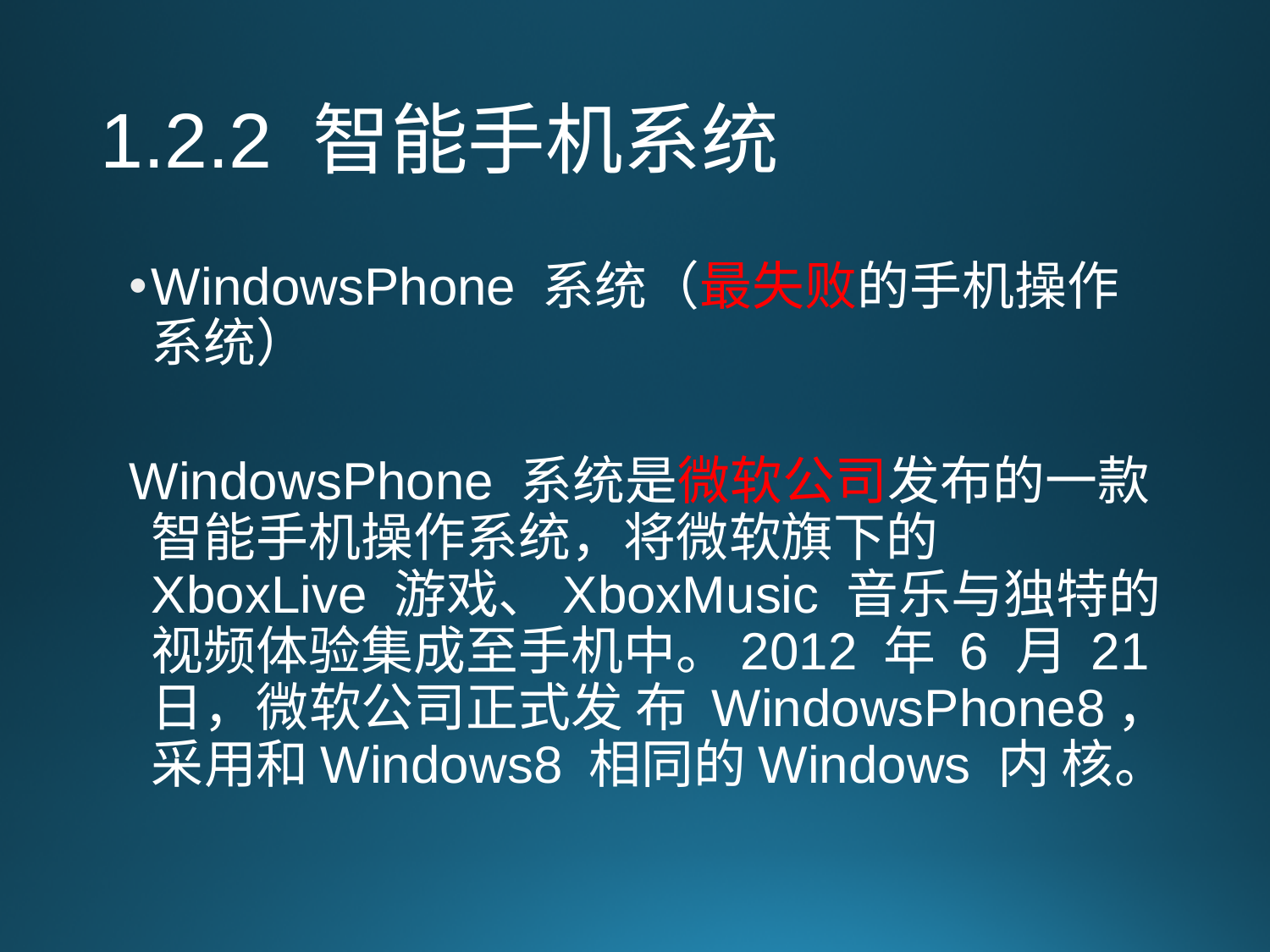

# 1.2.2 智能手机系统
WindowsPhone 系统（最失败的手机操作系统）

WindowsPhone 系统是微软公司发布的一款智能手机操作系统，将微软旗下的 XboxLive 游戏、XboxMusic 音乐与独特的视频体验集成至手机中。2012 年 6 月 21 日，微软公司正式发 布 WindowsPhone8，采用和Windows8 相同的Windows 内 核。